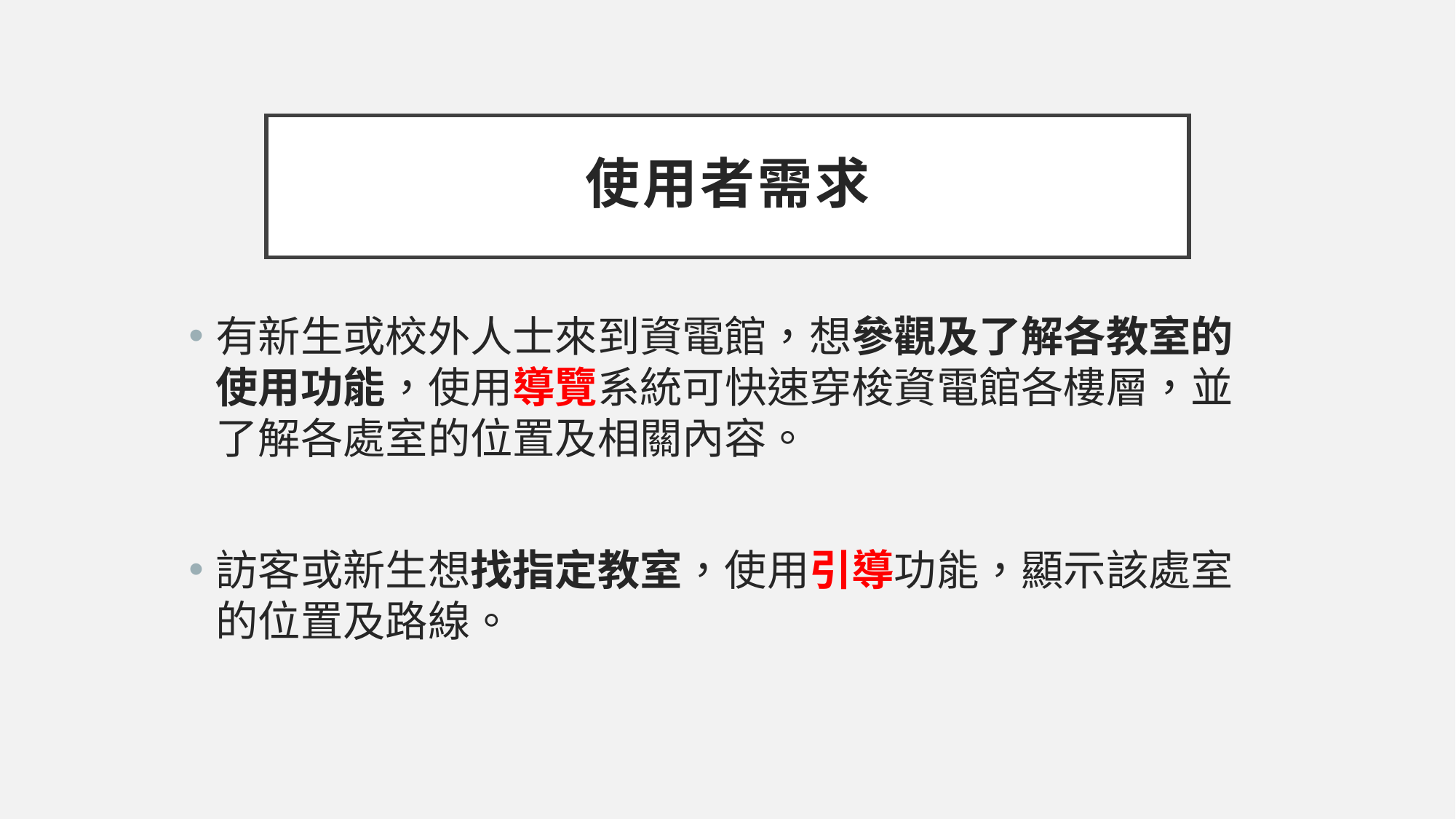

# 使用者需求
有新生或校外人士來到資電館，想參觀及了解各教室的使用功能，使用導覽系統可快速穿梭資電館各樓層，並了解各處室的位置及相關內容。

訪客或新生想找指定教室，使用引導功能，顯示該處室的位置及路線。